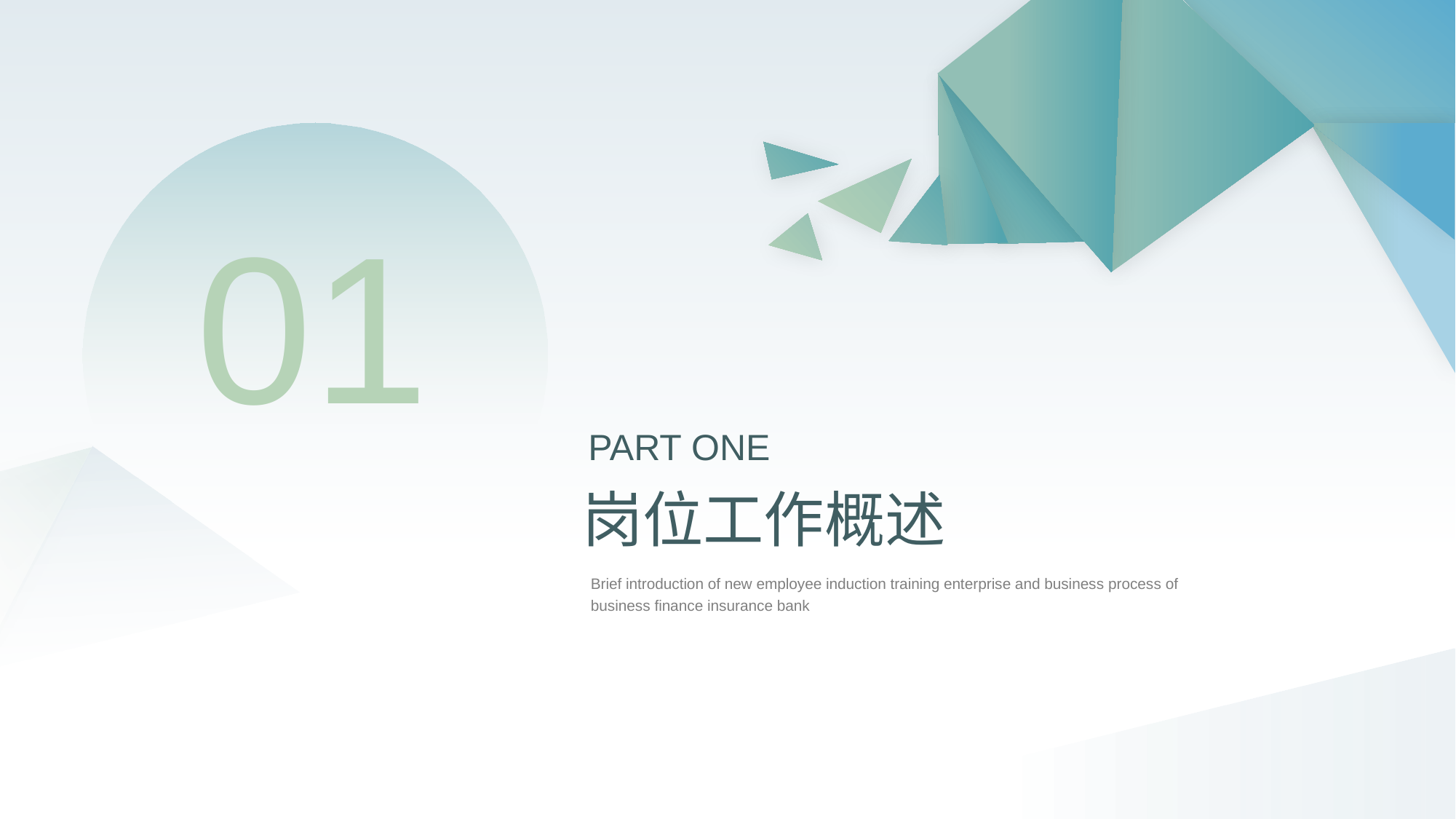

01

PART ONE
岗位工作概述
Brief introduction of new employee induction training enterprise and business process of business finance insurance bank